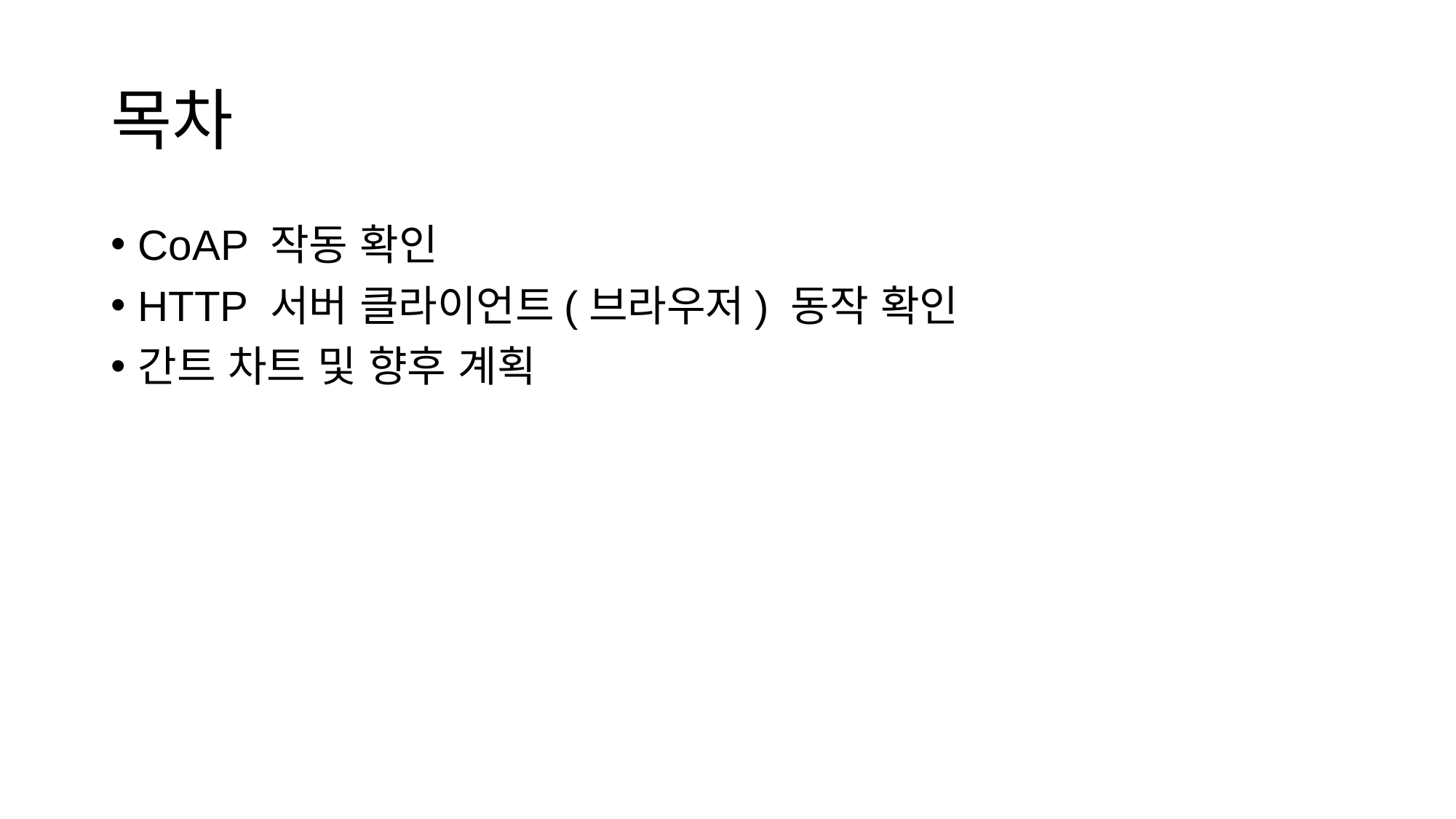

# 목차
CoAP 작동 확인
HTTP 서버 클라이언트(브라우저) 동작 확인
간트 차트 및 향후 계획